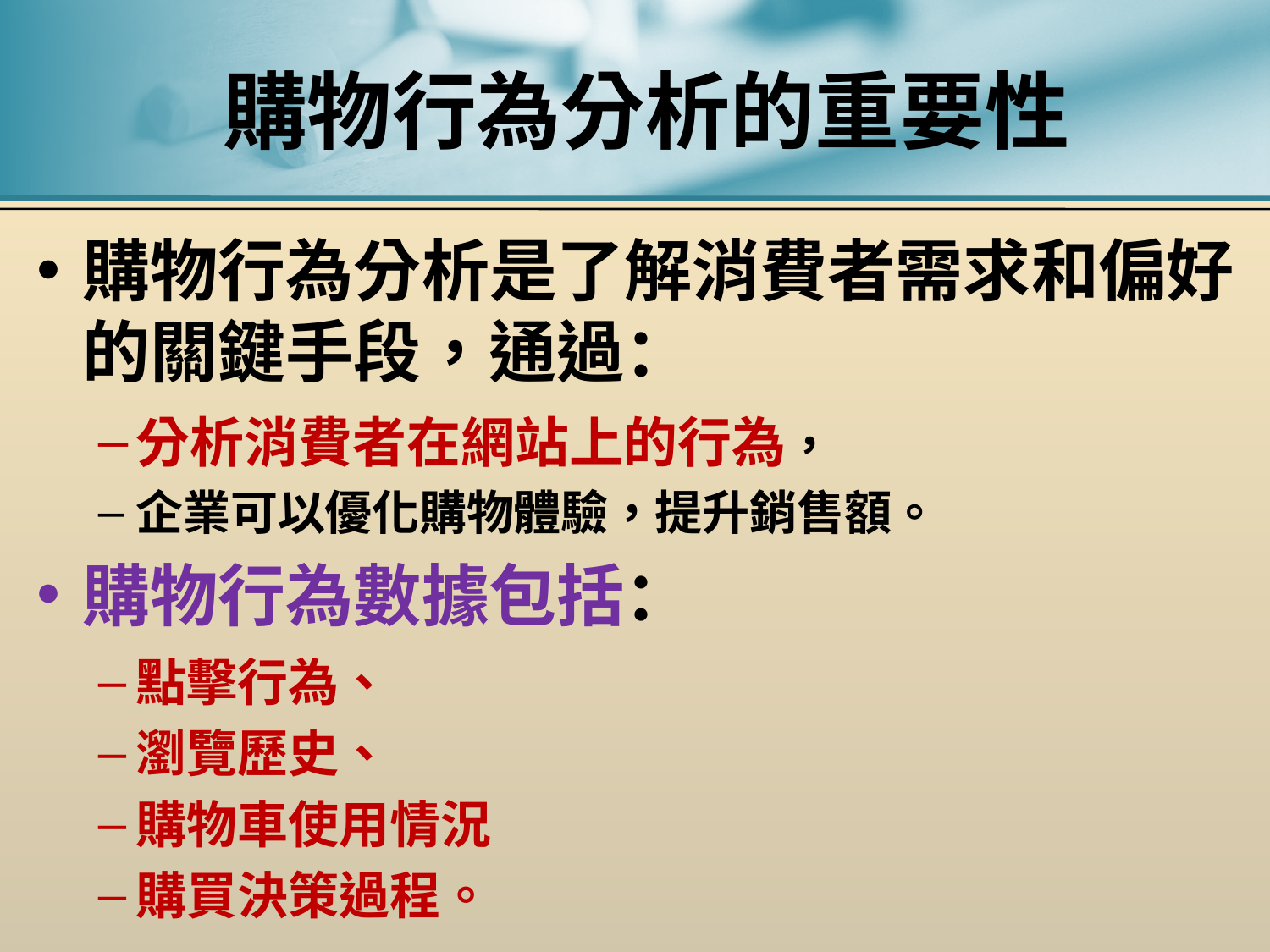

# 購物行為分析的重要性
購物行為分析是了解消費者需求和偏好的關鍵手段，通過：
分析消費者在網站上的行為，
企業可以優化購物體驗，提升銷售額。
購物行為數據包括：
點擊行為、
瀏覽歷史、
購物車使用情況
購買決策過程。